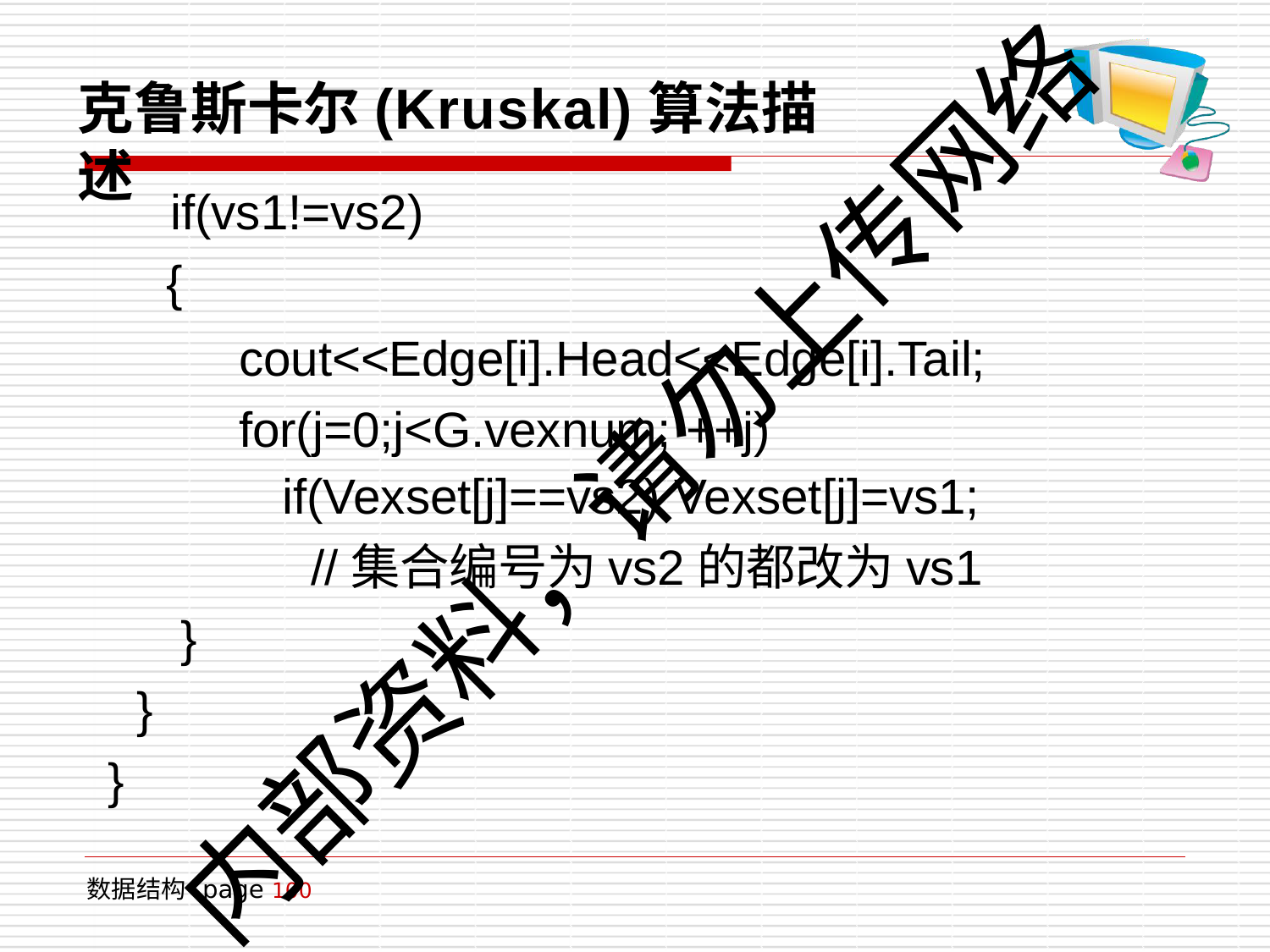

# 克鲁斯卡尔(Kruskal)算法描述

if(vs1!=vs2)
{
cout<<Edge[i].Head<<Edge[i].Tail;  for(j=0;j<G.vexnum; ++j)
if(Vexset[j]==vs2) Vexset[j]=vs1;
//集合编号为vs2的都改为vs1
}
}
}
内部资料，请勿上传网络

数据结构 page 100